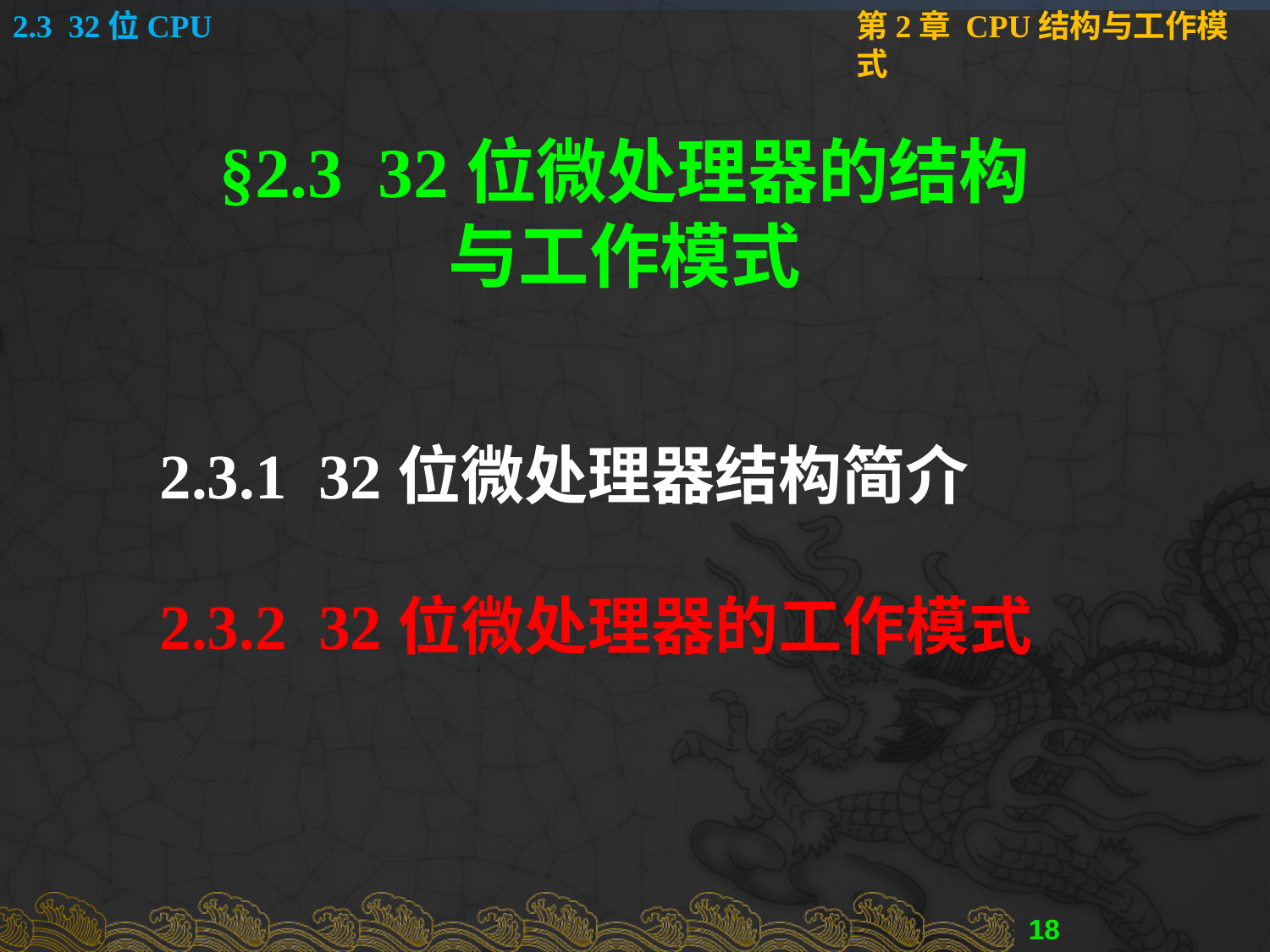

# §2.3  32位微处理器的结构 与工作模式
2.3.1  32位微处理器结构简介
2.3.2  32位微处理器的工作模式